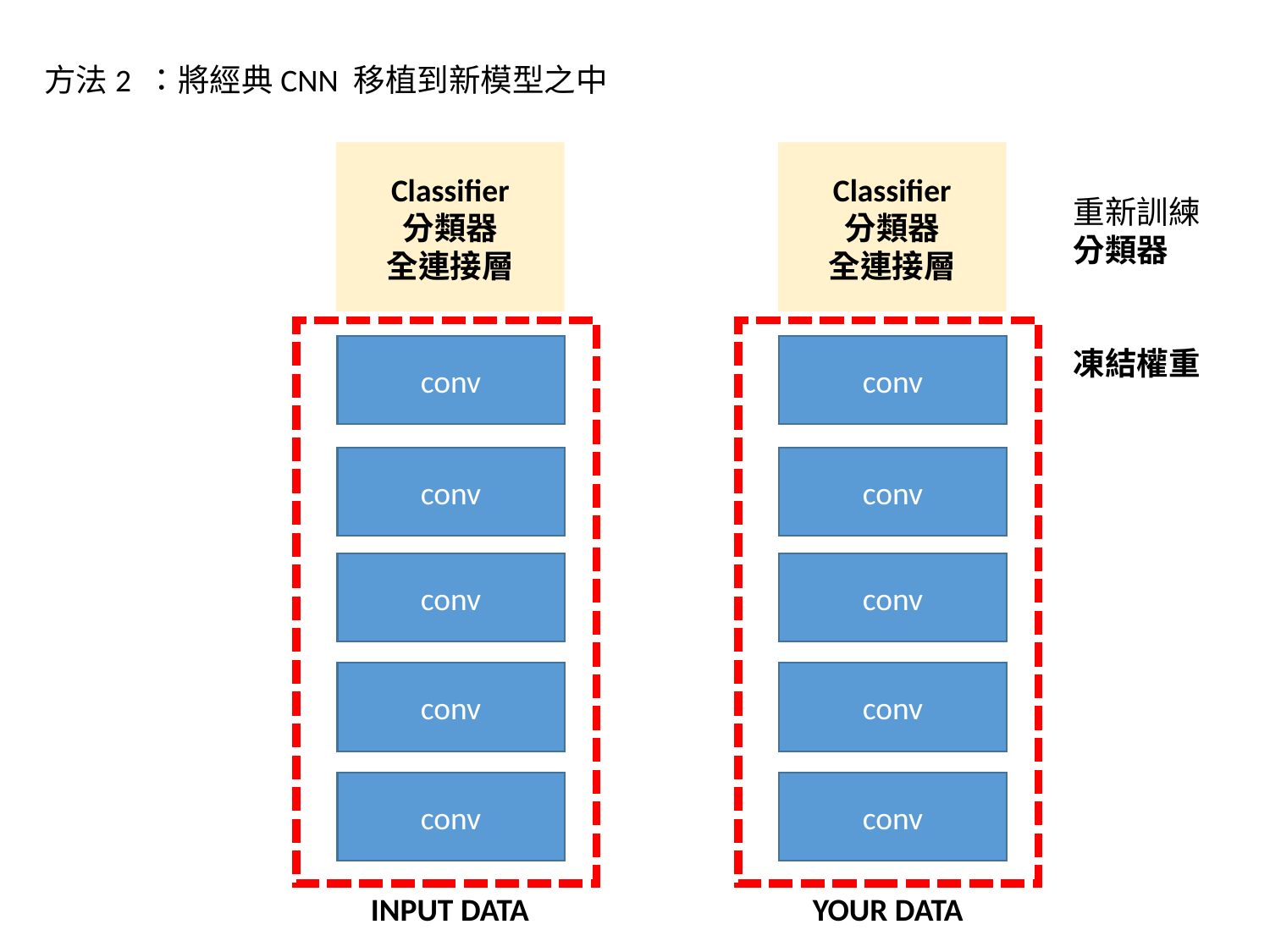

方法2 ：將經典CNN 移植到新模型之中
Classifier
分類器
全連接層
Classifier
分類器
全連接層
重新訓練
分類器

conv
conv
凍結權重
conv
conv
conv
conv
conv
conv
conv
conv
INPUT DATA
YOUR DATA